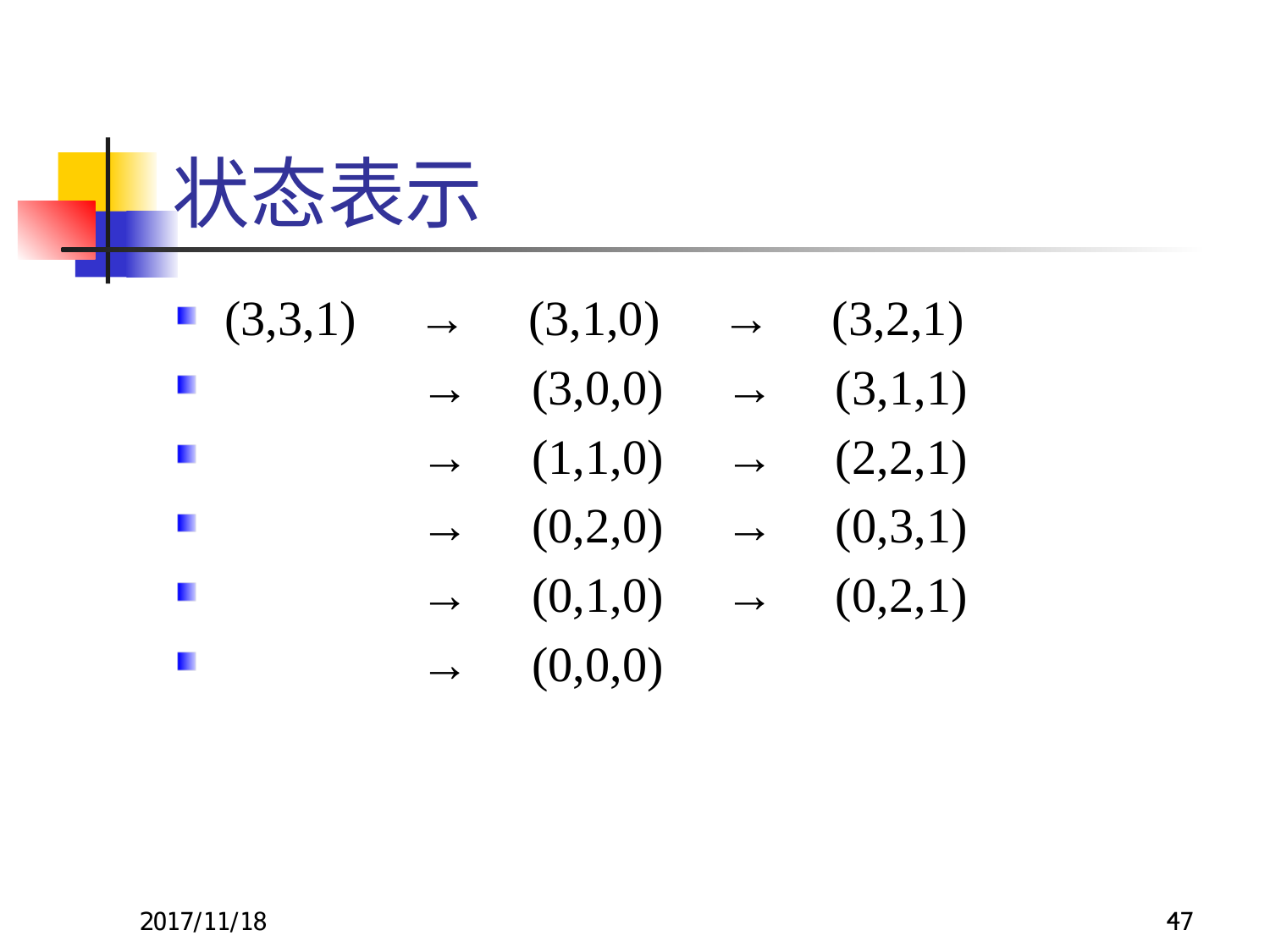

# 状态表示
(3,3,1)     →     (3,1,0)     →     (3,2,1)
                →     (3,0,0)     →     (3,1,1)
                →     (1,1,0)     →     (2,2,1)
                →     (0,2,0)     →     (0,3,1)
                →     (0,1,0)     →     (0,2,1)
                →     (0,0,0)

2017/11/18
47